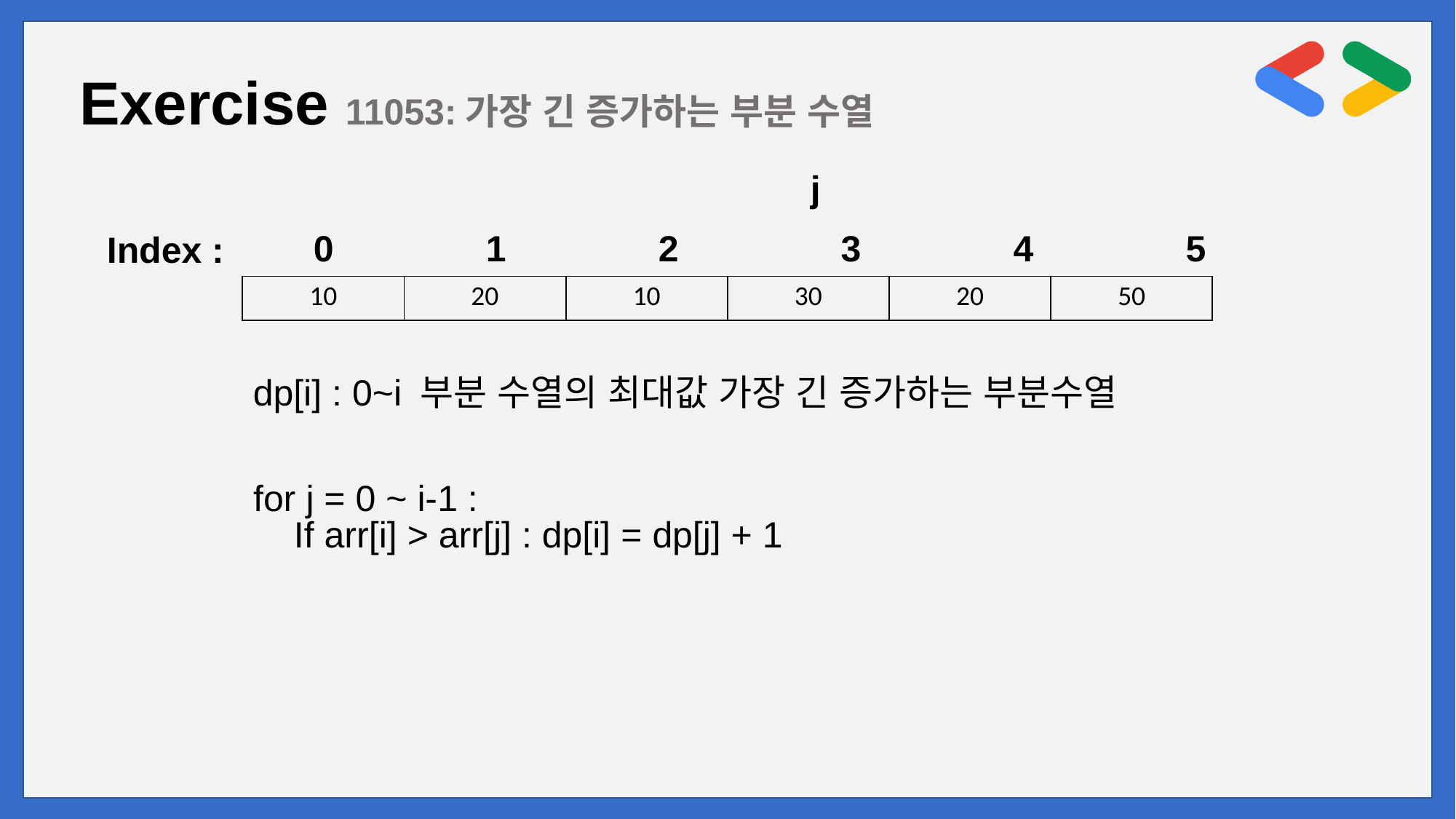

Exercise 11053:가장 긴 증가하는 부분 수열
j
 0               1               2                3               4               5
Index :
| 10 | 20 | 10 | 30 | 20 | 50 |
| --- | --- | --- | --- | --- | --- |
dp[i] : 0~i 부분 수열의 최대값 가장 긴 증가하는 부분수열
for j = 0 ~ i-1 :
    If arr[i] > arr[j] : dp[i] = dp[j] + 1